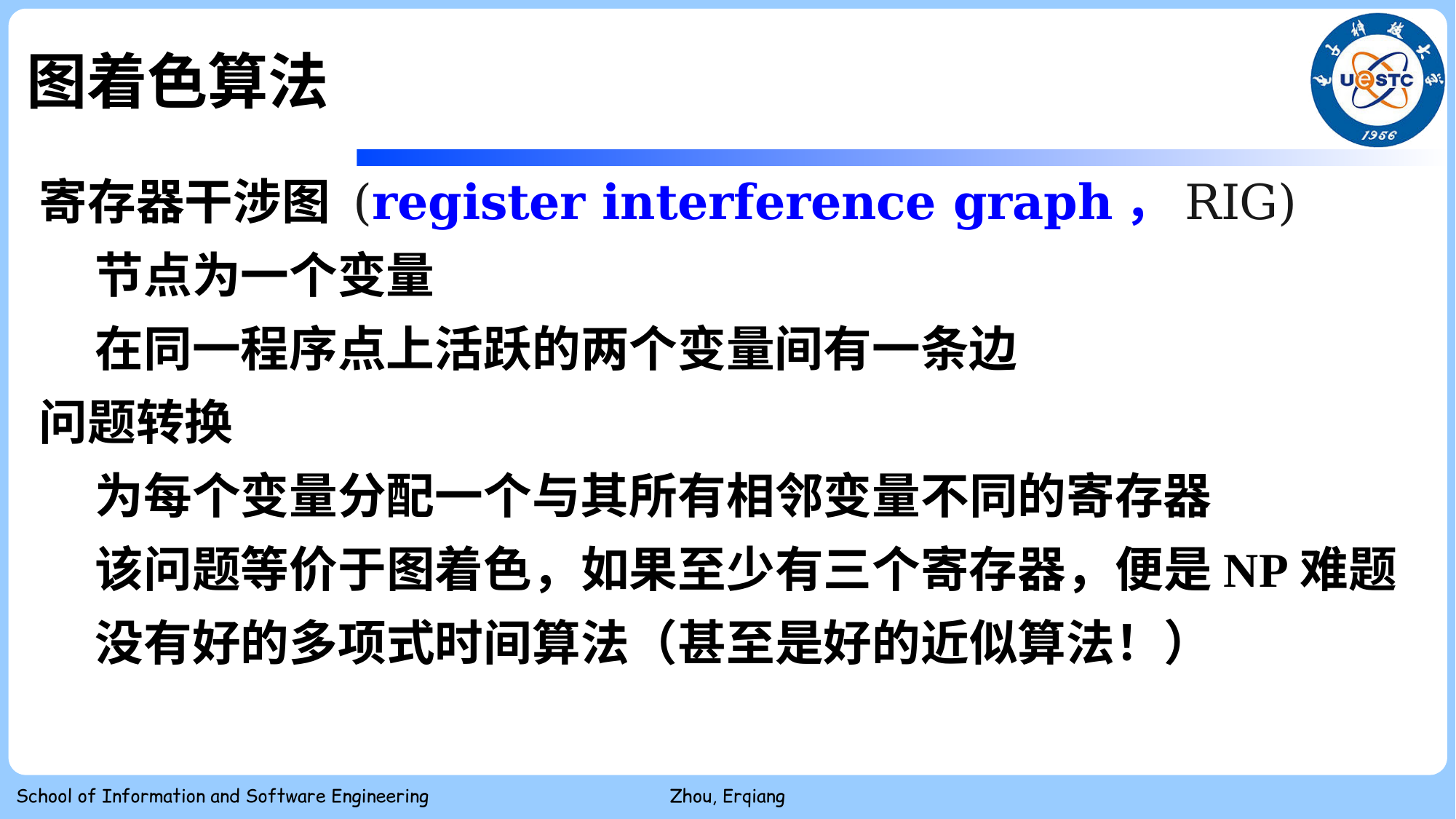

# 图着色算法
寄存器干涉图 (register interference graph，RIG)
    节点为一个变量
    在同一程序点上活跃的两个变量间有一条边
问题转换
    为每个变量分配一个与其所有相邻变量不同的寄存器
    该问题等价于图着色，如果至少有三个寄存器，便是NP难题
    没有好的多项式时间算法（甚至是好的近似算法！）
School of Information and Software Engineering
Zhou, Erqiang
47